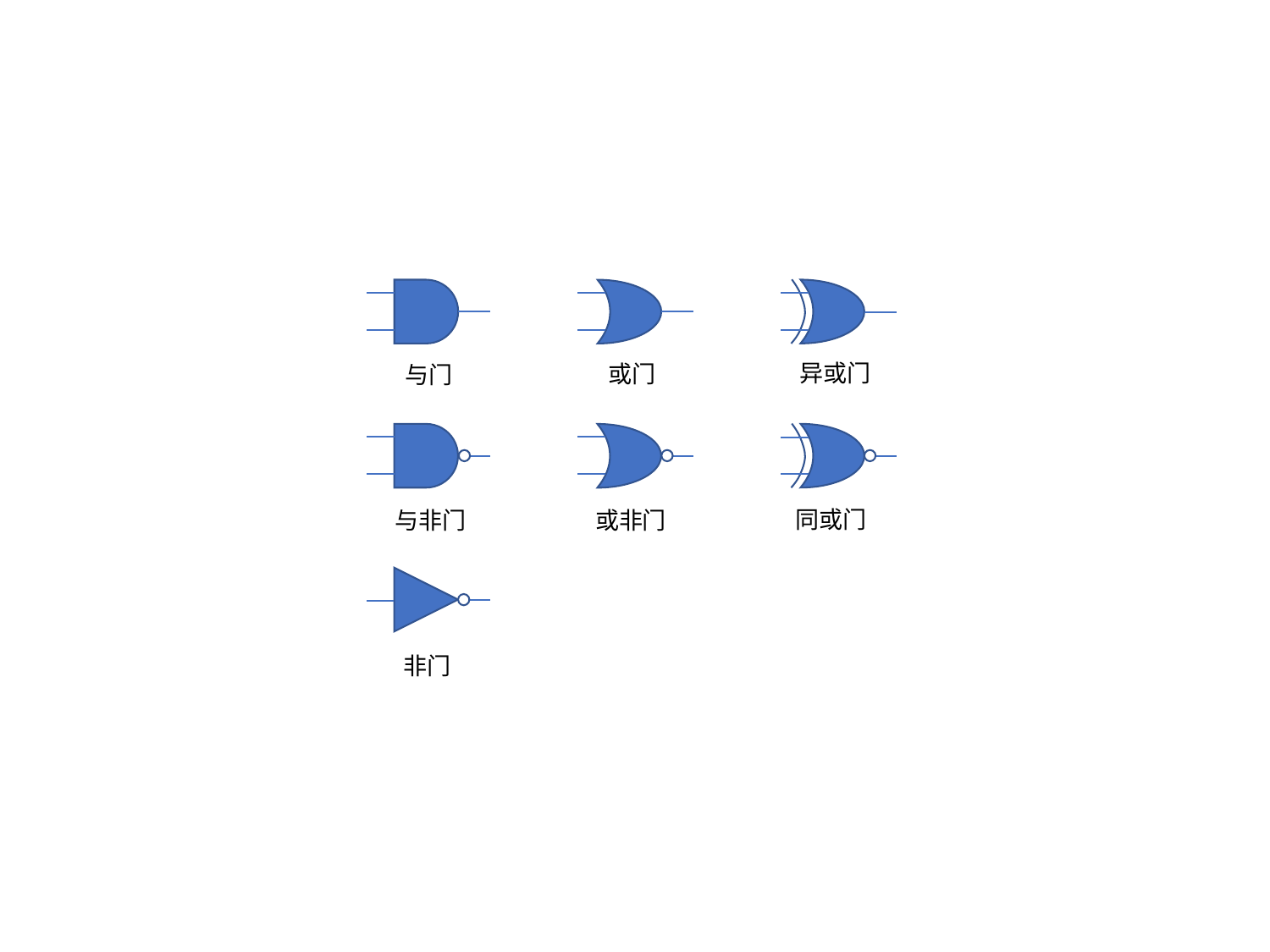

异或门
或门
与门

同或门
与非门
或非门

非门